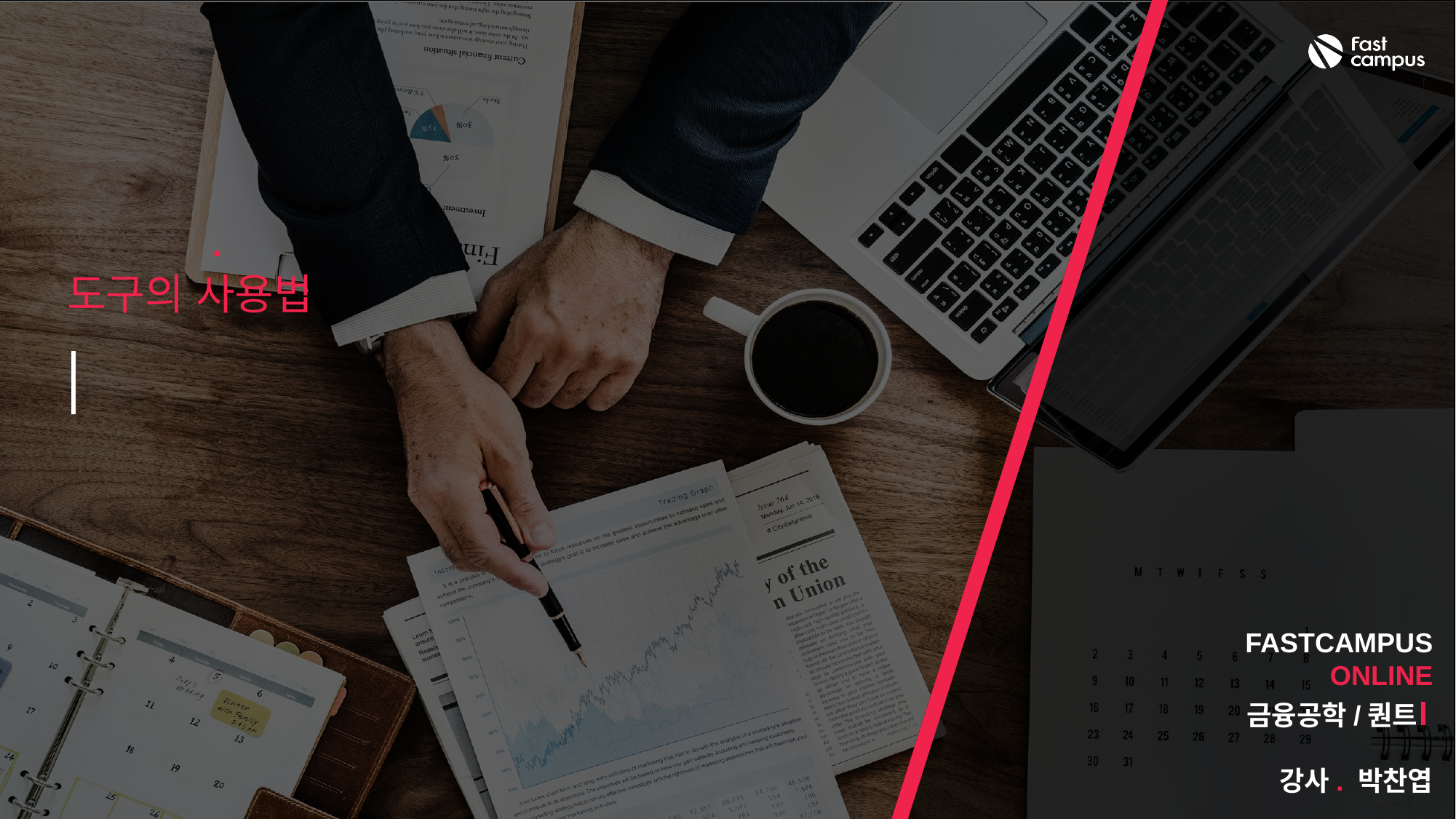

01
# 도구의 사용법
R 언어 및 Rstudio 설치